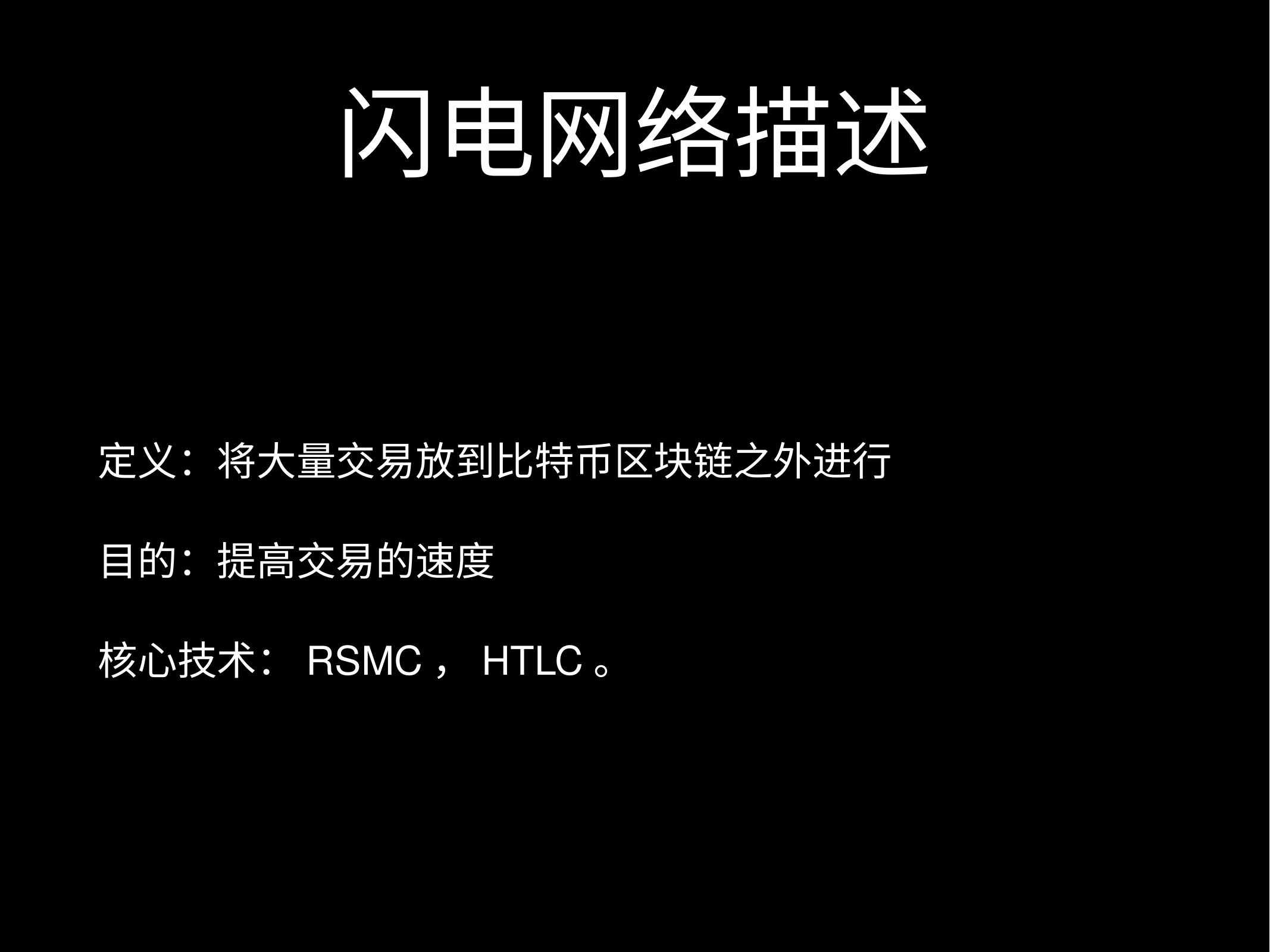

# 闪电网络描述
定义：将大量交易放到比特币区块链之外进行
目的：提高交易的速度
核心技术：RSMC，HTLC。